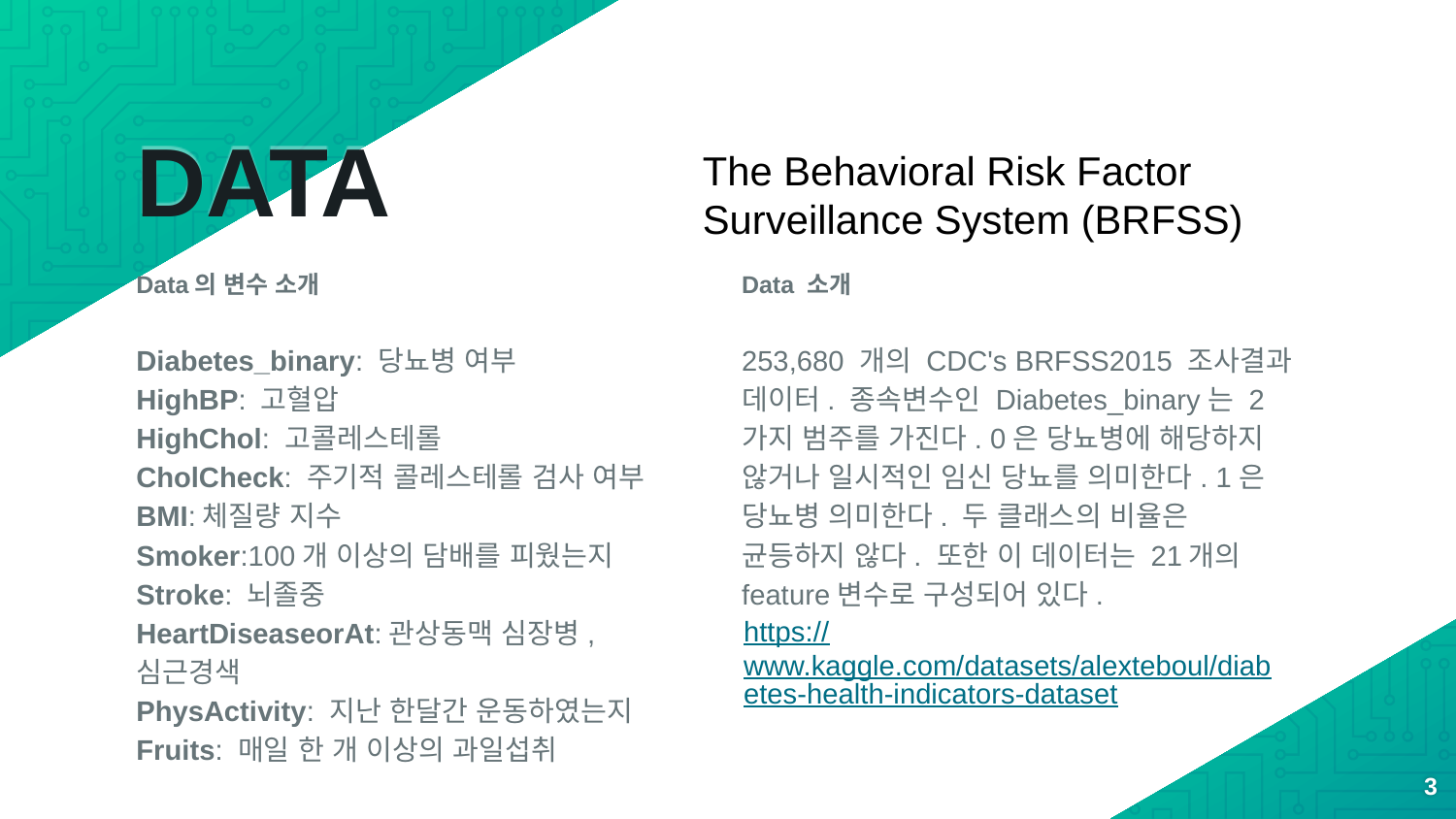

# DATA
The Behavioral Risk Factor Surveillance System (BRFSS)

Data의 변수 소개

Diabetes_binary: 당뇨병 여부
HighBP: 고혈압
HighChol: 고콜레스테롤
CholCheck: 주기적 콜레스테롤 검사 여부
BMI:체질량 지수
Smoker:100개 이상의 담배를 피웠는지
Stroke: 뇌졸중
HeartDiseaseorAt:관상동맥 심장병, 심근경색
PhysActivity: 지난 한달간 운동하였는지
Fruits: 매일 한 개 이상의 과일섭취
Data 소개

253,680 개의 CDC's BRFSS2015 조사결과 데이터. 종속변수인 Diabetes_binary는 2가지 범주를 가진다. 0은 당뇨병에 해당하지 않거나 일시적인 임신 당뇨를 의미한다. 1은 당뇨병 의미한다. 두 클래스의 비율은 균등하지 않다. 또한 이 데이터는 21개의 feature변수로 구성되어 있다.
https://www.kaggle.com/datasets/alexteboul/diabetes-health-indicators-dataset

3